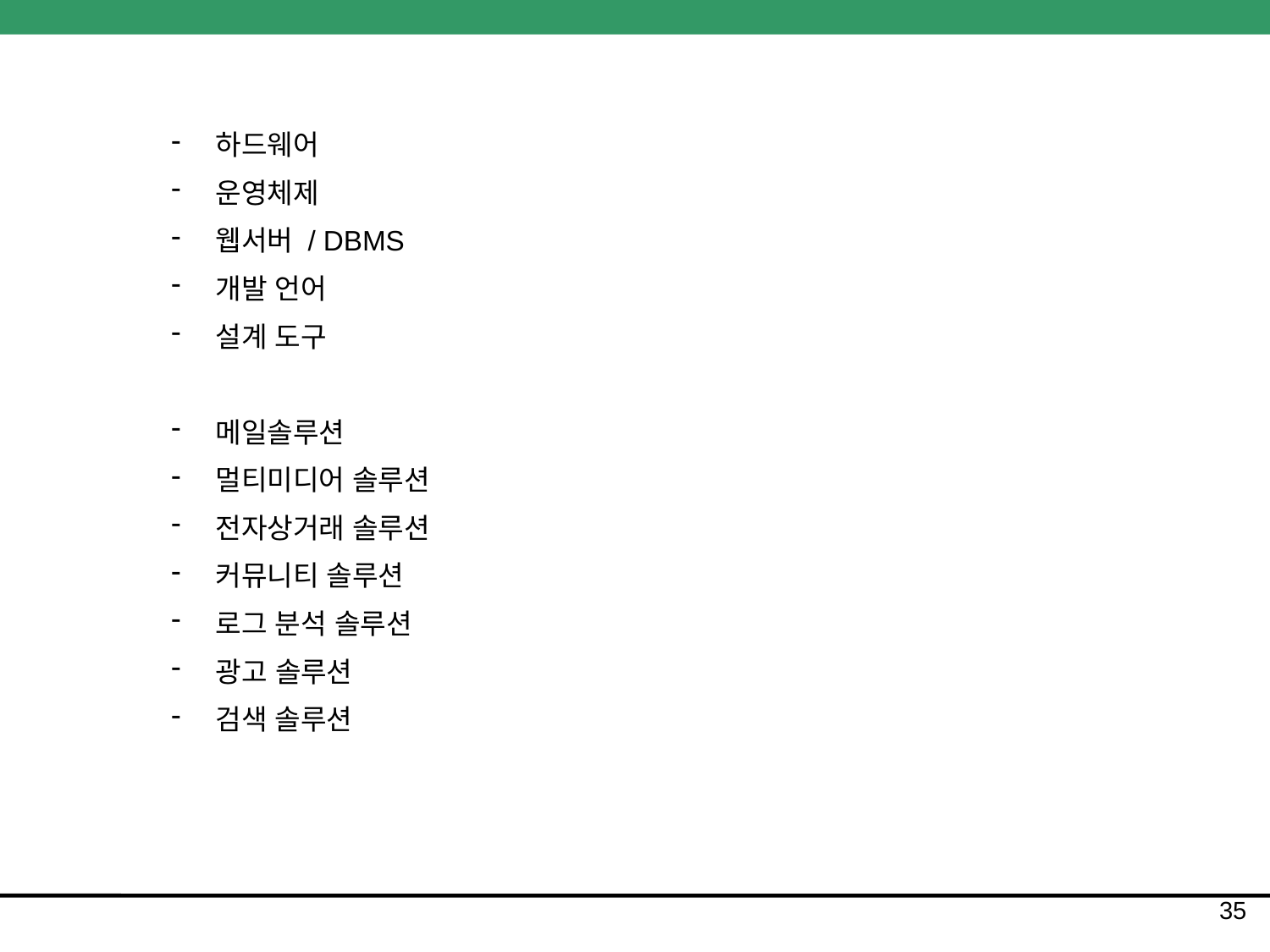

하드웨어
 운영체제
 웹서버 / DBMS
 개발 언어
 설계 도구

 메일솔루션
 멀티미디어 솔루션
 전자상거래 솔루션
 커뮤니티 솔루션
 로그 분석 솔루션
 광고 솔루션
 검색 솔루션
35